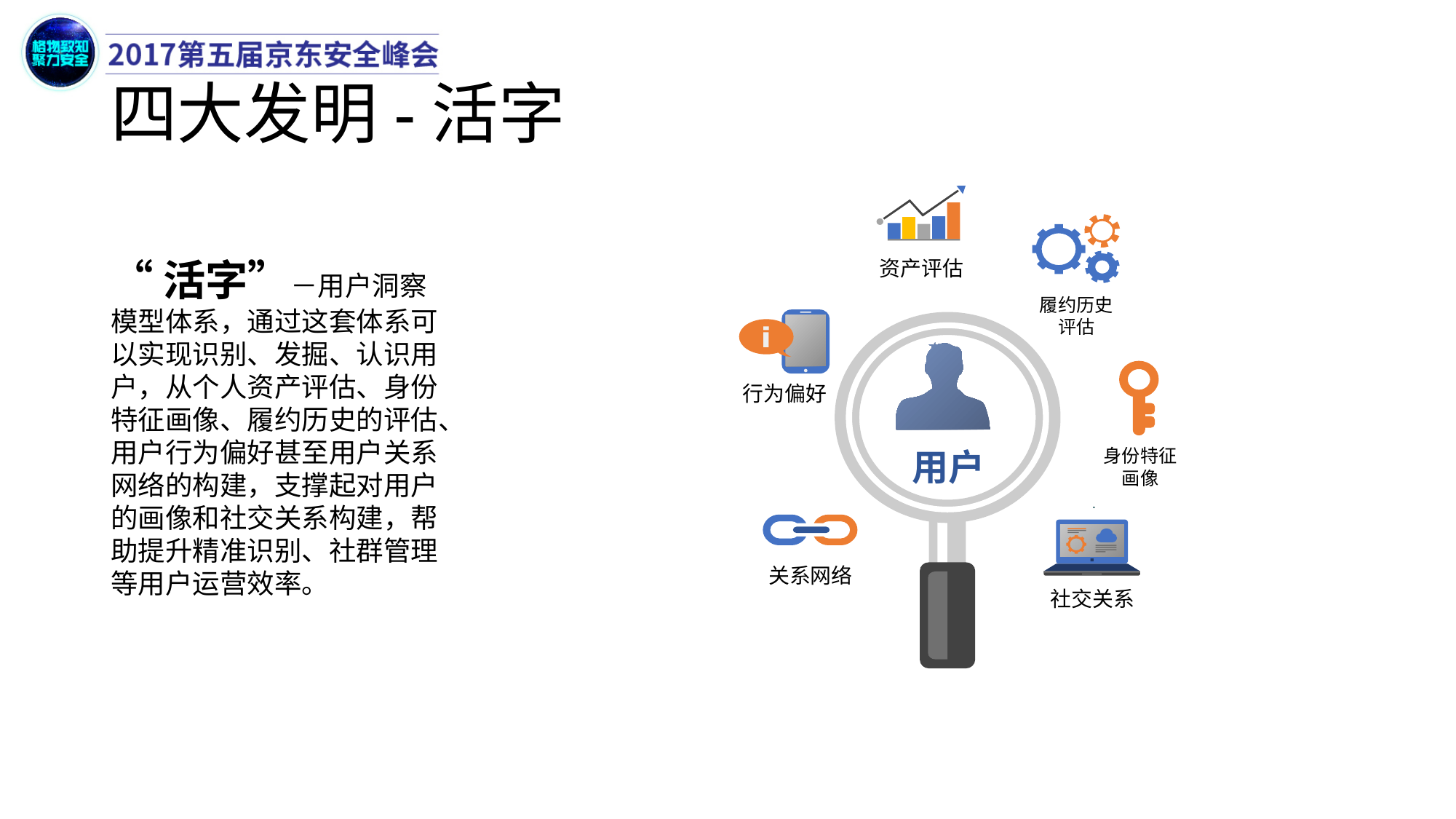

# 四大发明-活字

资产评估

履约历史评估

行为偏好
用户
身份特征画像

关系网络

社交关系
“活字”－用户洞察模型体系，通过这套体系可以实现识别、发掘、认识用户，从个人资产评估、身份特征画像、履约历史的评估、用户行为偏好甚至用户关系网络的构建，支撑起对用户的画像和社交关系构建，帮助提升精准识别、社群管理等用户运营效率。